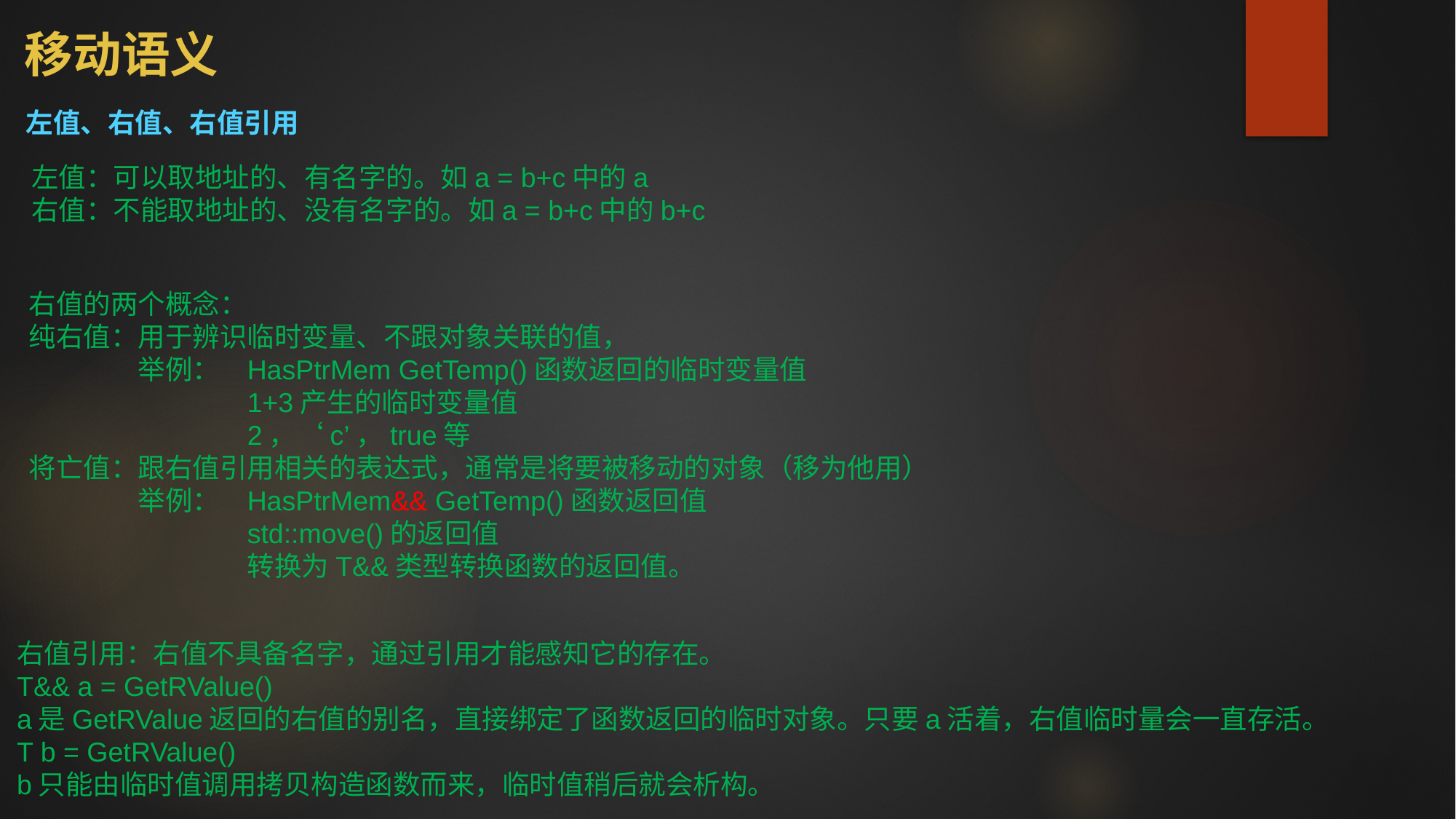

# 移动语义
左值、右值、右值引用
左值：可以取地址的、有名字的。如a = b+c中的a
右值：不能取地址的、没有名字的。如a = b+c中的b+c
右值的两个概念：
纯右值：用于辨识临时变量、不跟对象关联的值，
	举例： 	HasPtrMem GetTemp()函数返回的临时变量值
		1+3产生的临时变量值
		2，‘c’，true等
将亡值：跟右值引用相关的表达式，通常是将要被移动的对象（移为他用）
	举例：	HasPtrMem&& GetTemp()函数返回值
		std::move()的返回值
		转换为T&&类型转换函数的返回值。
右值引用：右值不具备名字，通过引用才能感知它的存在。
T&& a = GetRValue()
a是GetRValue返回的右值的别名，直接绑定了函数返回的临时对象。只要a活着，右值临时量会一直存活。
T b = GetRValue()
b只能由临时值调用拷贝构造函数而来，临时值稍后就会析构。